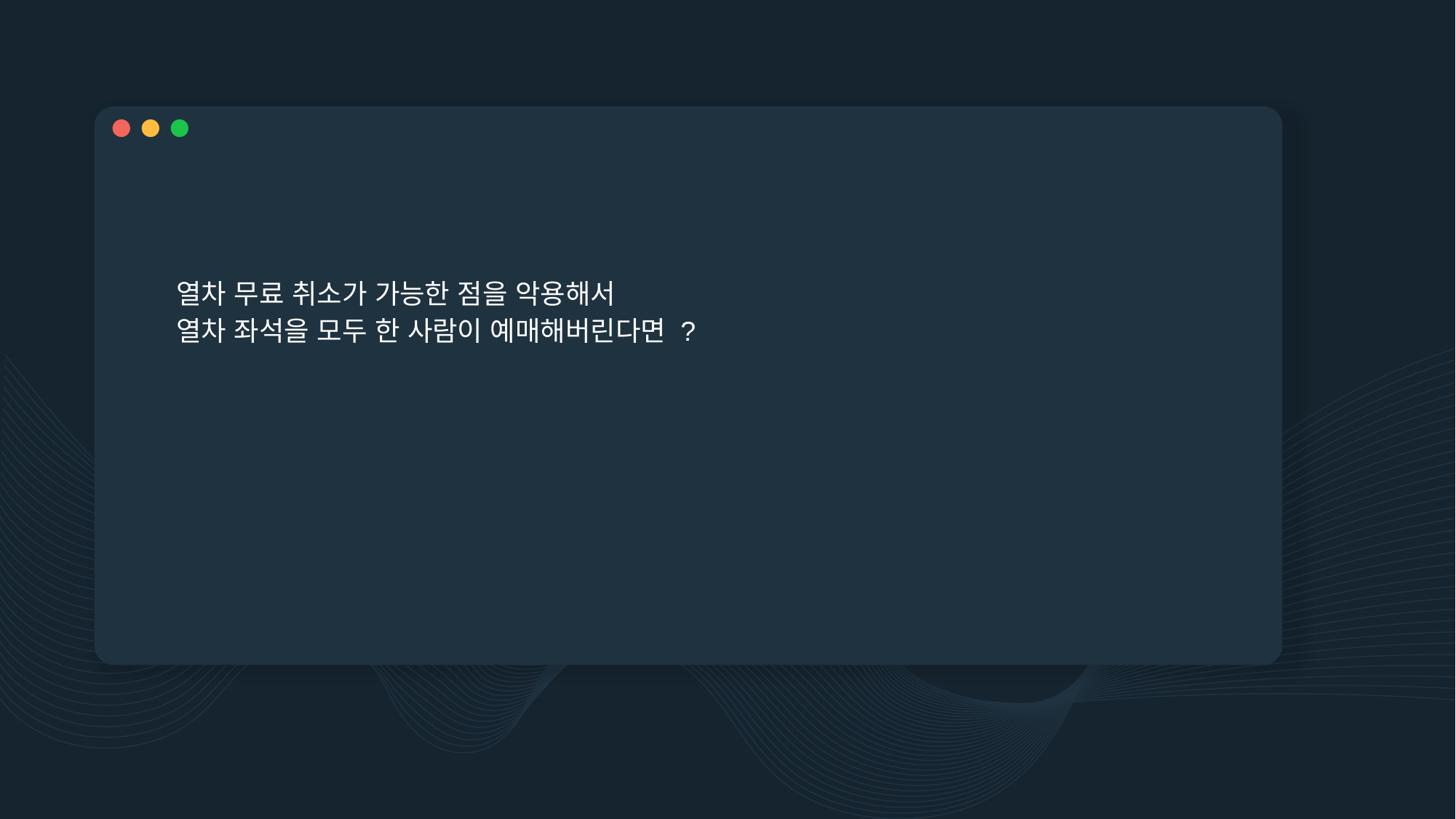

#

열차 무료 취소가 가능한 점을 악용해서
열차 좌석을 모두 한 사람이 예매해버린다면 ?